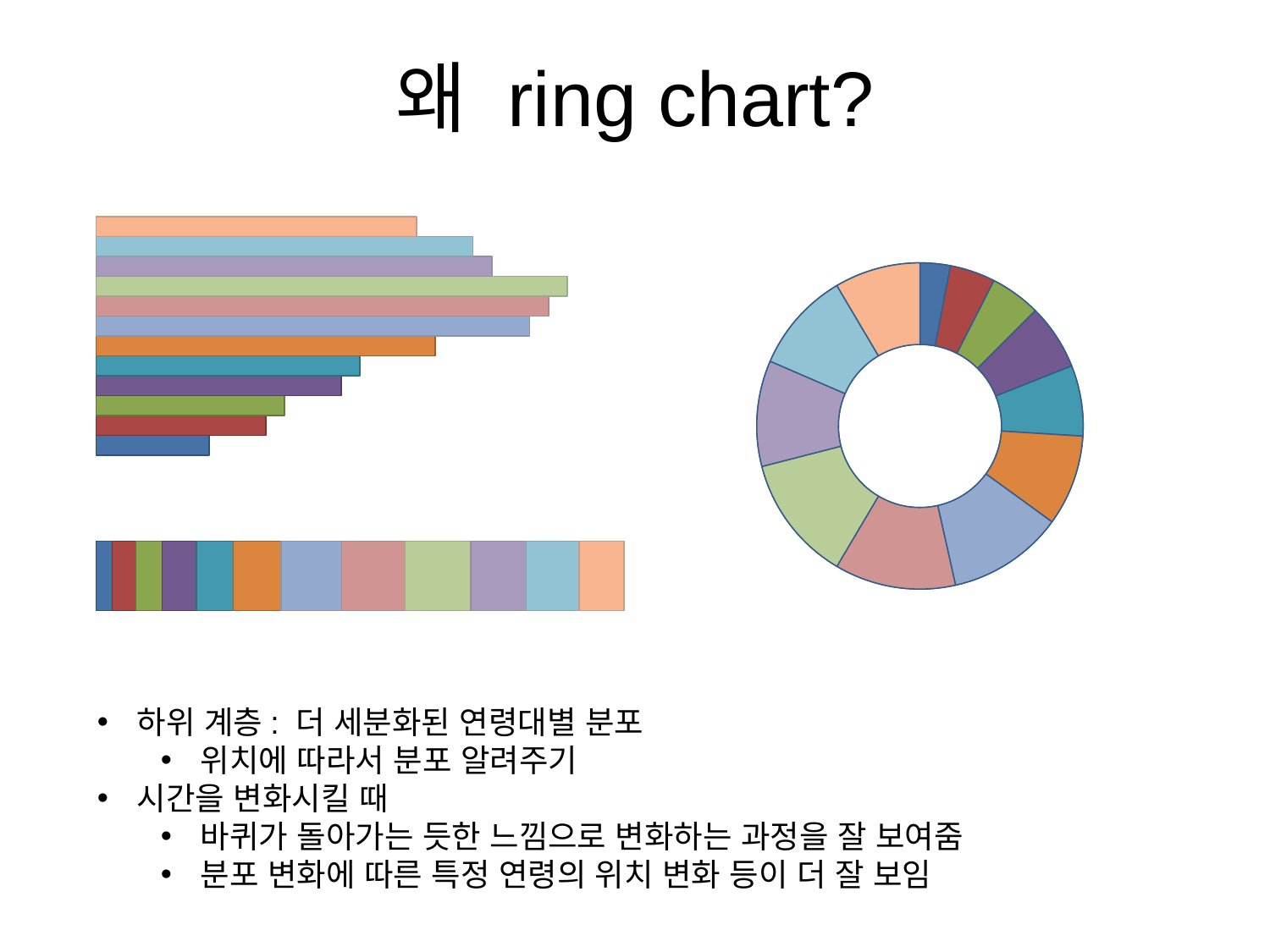

# 왜 ring chart?

### Chart

| Category | 열1 | 열2 | 열3 | 열4 | 열5 | 열6 | 열7 | 열8 | 열9 | 열10 | 열11 | 열12 |
|---|---|---|---|---|---|---|---|---|---|---|---|---|
| 항목 1 | 3.0 | 4.5 | 5.0 | 6.5 | 7.0 | 9.0 | 11.5 | 12.0 | 12.5 | 10.5 | 10.0 | 8.5 |

### Chart

| Category | 판매 |
|---|---|
|  | 5.0 |
|  | 7.0 |
|  | 7.0 |
|  | 8.0 |
|  | 8.0 |
|  | 10.0 |
|  | 13.0 |
|  | 11.0 |
|  | 10.0 |
|  | 8.0 |
|  | 7.0 |
|  | 6.0 |

### Chart

| Category | 판매 |
|---|---|
|  | 3.0 |
|  | 4.5 |
|  | 5.0 |
|  | 6.5 |
|  | 7.0 |
|  | 9.0 |
|  | 11.5 |
|  | 12.0 |
|  | 12.5 |
|  | 10.5 |
|  | 10.0 |
|  | 8.5 |

### Chart

| Category | 5 | 10 | 15 | 20 | 25 | 30 | 35 | 40 | 45 | 50 | 55 | 60 |
|---|---|---|---|---|---|---|---|---|---|---|---|---|
| 항목 1 | 5.0 | 7.0 | 7.0 | 8.0 | 8.0 | 10.0 | 13.0 | 11.0 | 10.0 | 8.0 | 7.0 | 6.0 |

### Chart

| Category | 5 | 10 | 15 | 20 | 25 | 30 | 35 | 40 | 45 | 50 | 55 | 60 |
|---|---|---|---|---|---|---|---|---|---|---|---|---|
| 항목 1 | 3.0 | 4.5 | 5.0 | 6.5 | 7.0 | 9.0 | 11.5 | 12.0 | 12.5 | 10.5 | 10.0 | 8.5 |
하위 계층: 더 세분화된 연령대별 분포
위치에 따라서 분포 알려주기
시간을 변화시킬 때
바퀴가 돌아가는 듯한 느낌으로 변화하는 과정을 잘 보여줌
분포 변화에 따른 특정 연령의 위치 변화 등이 더 잘 보임